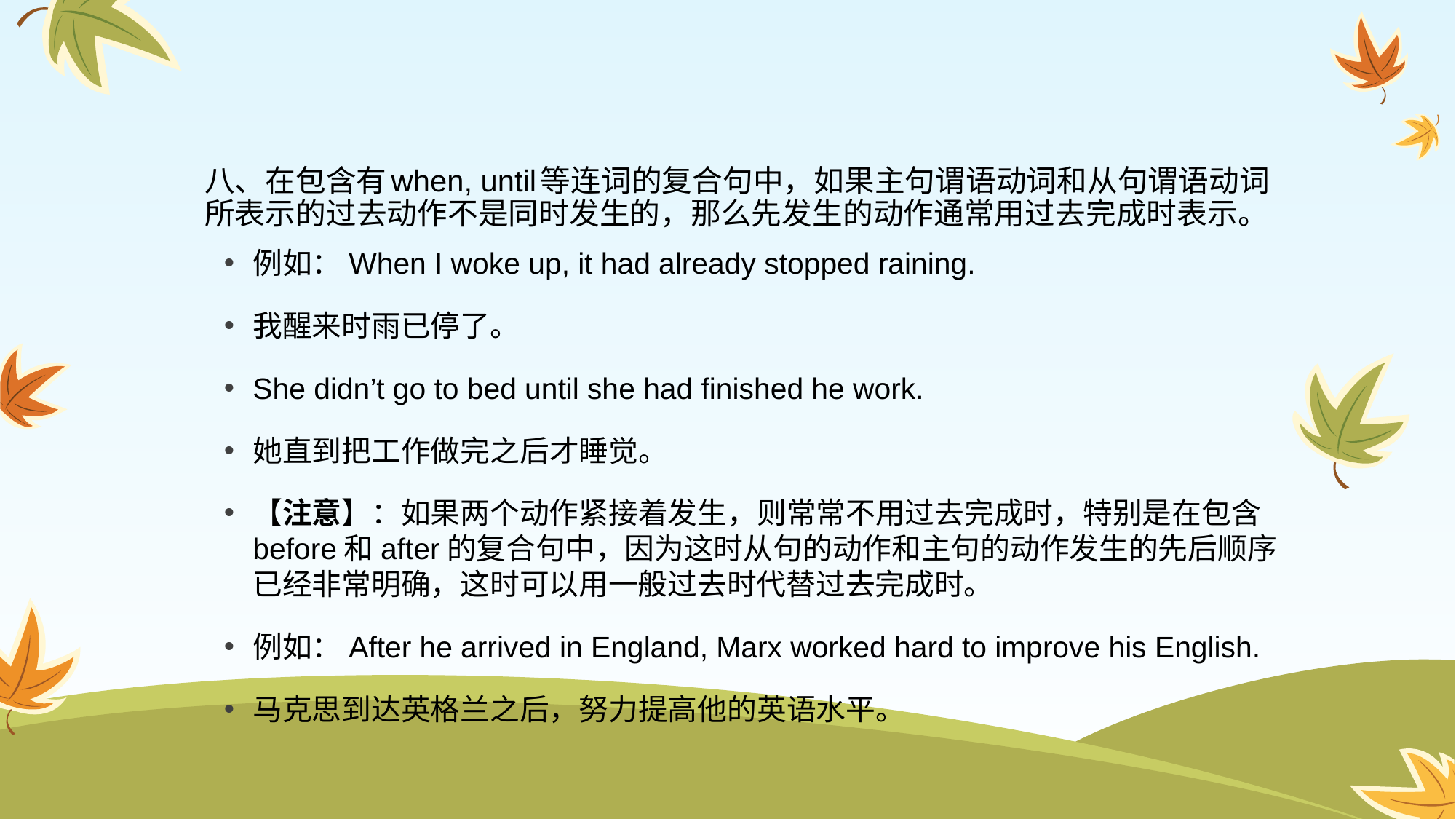

# 八、在包含有when, until等连词的复合句中，如果主句谓语动词和从句谓语动词所表示的过去动作不是同时发生的，那么先发生的动作通常用过去完成时表示。
例如：When I woke up, it had already stopped raining.
我醒来时雨已停了。
She didn’t go to bed until she had finished he work.
她直到把工作做完之后才睡觉。
【注意】：如果两个动作紧接着发生，则常常不用过去完成时，特别是在包含before和after的复合句中，因为这时从句的动作和主句的动作发生的先后顺序已经非常明确，这时可以用一般过去时代替过去完成时。
例如：After he arrived in England, Marx worked hard to improve his English.
马克思到达英格兰之后，努力提高他的英语水平。